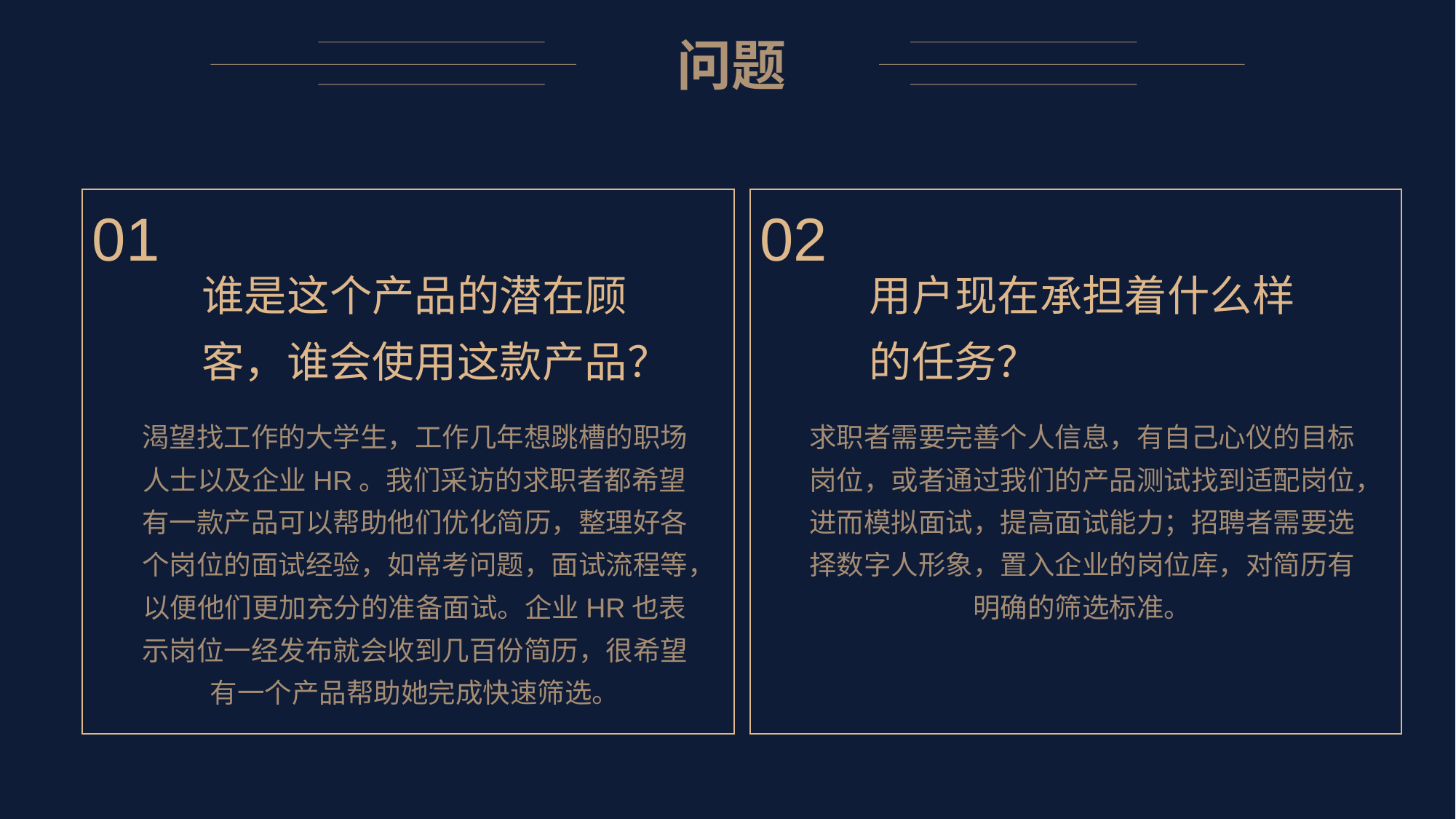

问题
01

谁是这个产品的潜在顾客，谁会使用这款产品？
渴望找工作的大学生，工作几年想跳槽的职场人士以及企业HR。我们采访的求职者都希望有一款产品可以帮助他们优化简历，整理好各个岗位的面试经验，如常考问题，面试流程等，以便他们更加充分的准备面试。企业HR也表示岗位一经发布就会收到几百份简历，很希望有一个产品帮助她完成快速筛选。
02

用户现在承担着什么样的任务？
求职者需要完善个人信息，有自己心仪的目标岗位，或者通过我们的产品测试找到适配岗位，进而模拟面试，提高面试能力；招聘者需要选择数字人形象，置入企业的岗位库，对简历有明确的筛选标准。